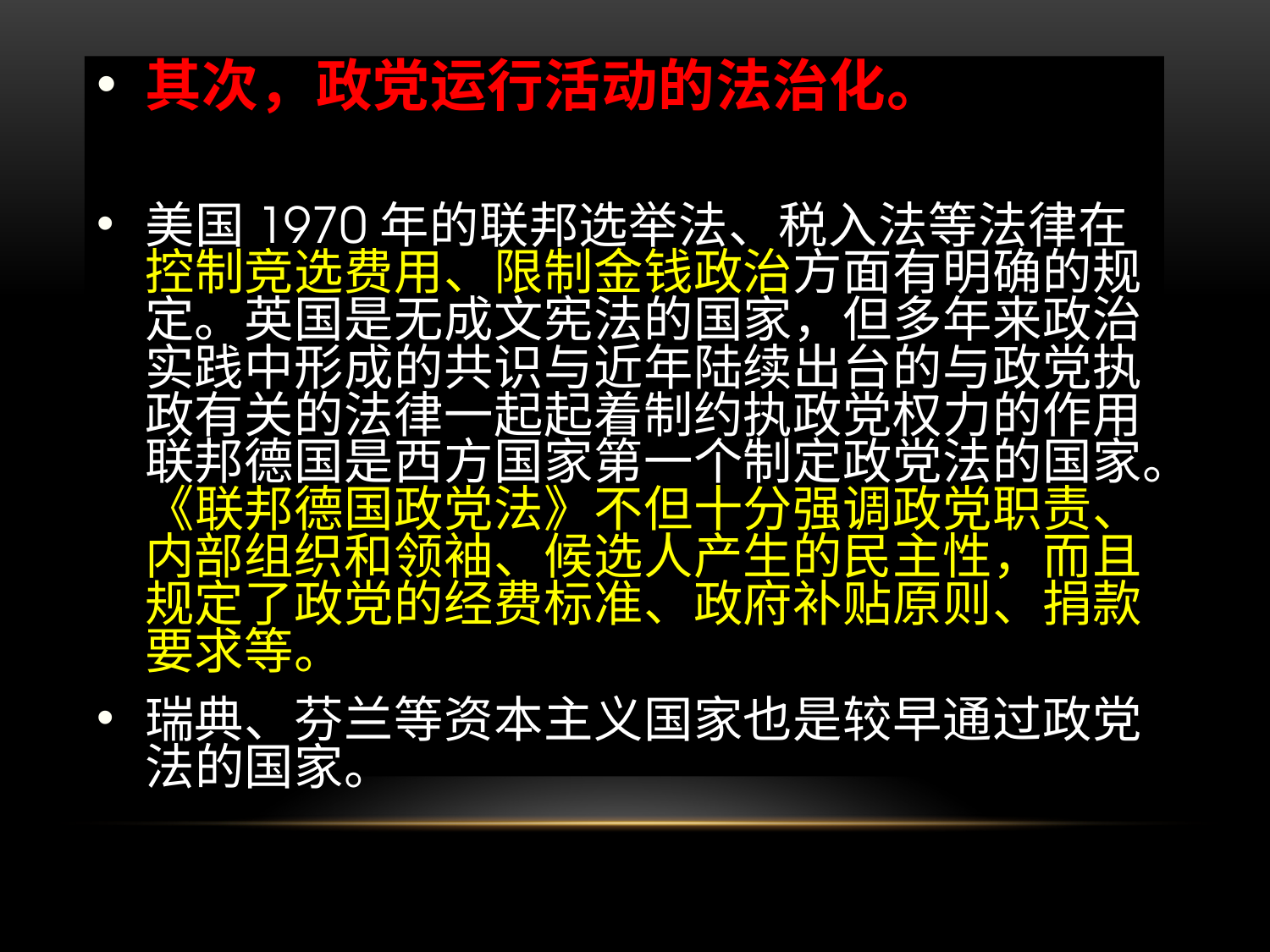

#
其次，政党运行活动的法治化。

美国1970年的联邦选举法、税入法等法律在控制竞选费用、限制金钱政治方面有明确的规定。英国是无成文宪法的国家，但多年来政治实践中形成的共识与近年陆续出台的与政党执政有关的法律一起起着制约执政党权力的作用联邦德国是西方国家第一个制定政党法的国家。《联邦德国政党法》不但十分强调政党职责、内部组织和领袖、候选人产生的民主性，而且规定了政党的经费标准、政府补贴原则、捐款要求等。
瑞典、芬兰等资本主义国家也是较早通过政党法的国家。